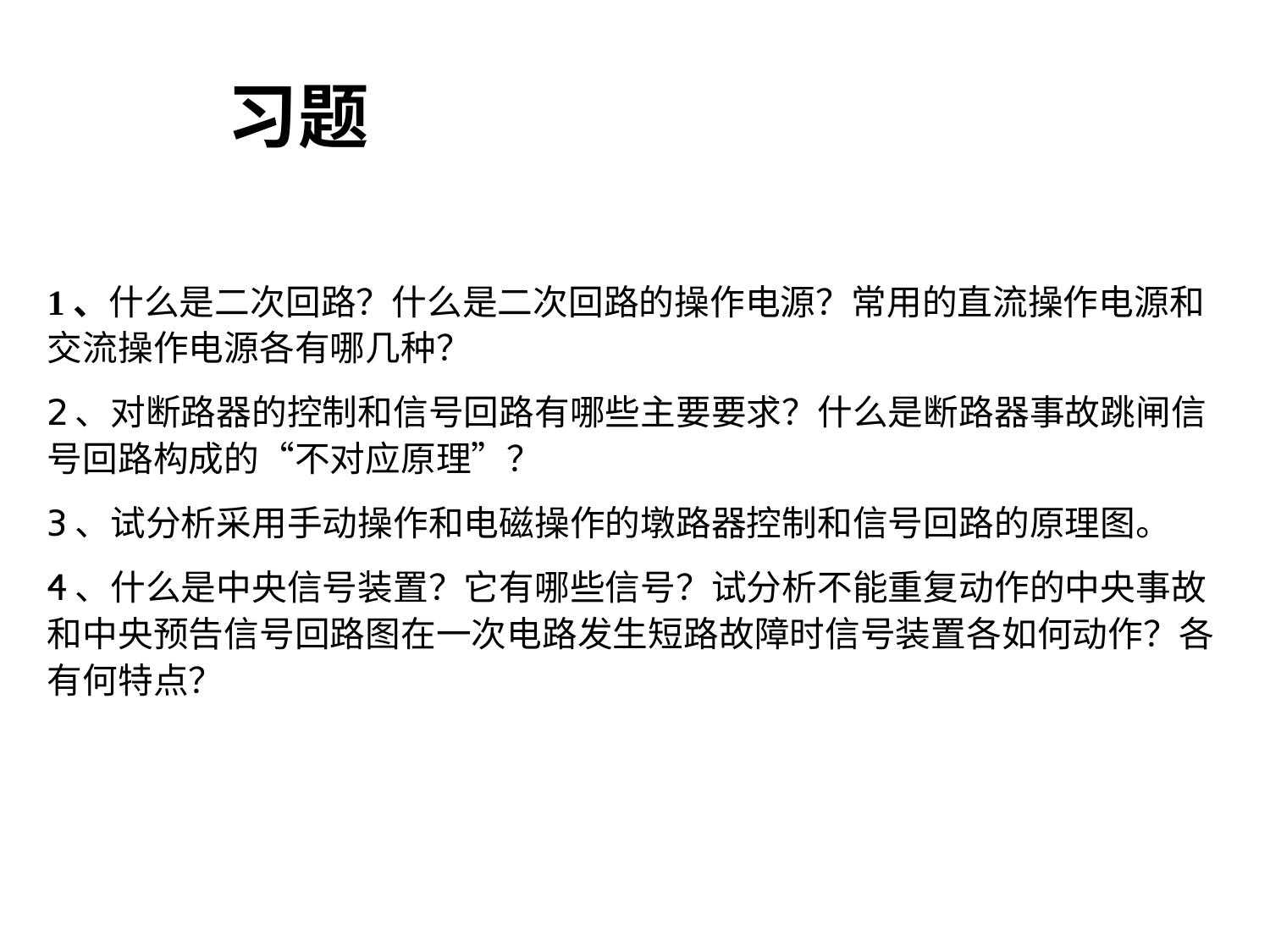

# 习题
1、什么是二次回路？什么是二次回路的操作电源？常用的直流操作电源和交流操作电源各有哪几种？
2、对断路器的控制和信号回路有哪些主要要求？什么是断路器事故跳闸信号回路构成的“不对应原理”？
3、试分析采用手动操作和电磁操作的墩路器控制和信号回路的原理图。
4、什么是中央信号装置？它有哪些信号？试分析不能重复动作的中央事故和中央预告信号回路图在一次电路发生短路故障时信号装置各如何动作？各有何特点？